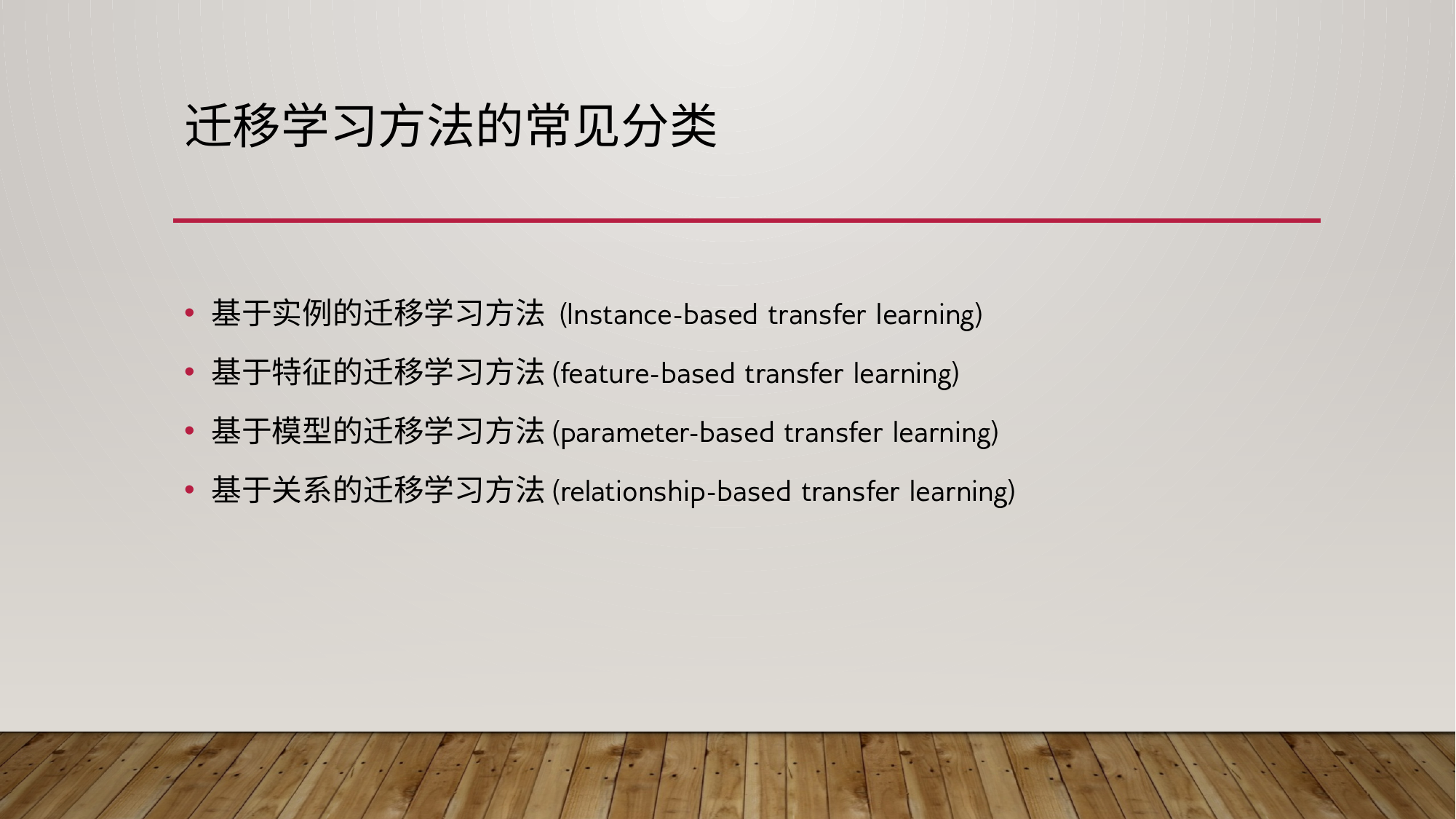

# 迁移学习方法的常见分类
基于实例的迁移学习方法 (Instance-based transfer learning)
基于特征的迁移学习方法(feature-based transfer learning)
基于模型的迁移学习方法(parameter-based transfer learning)
基于关系的迁移学习方法(relationship-based transfer learning)